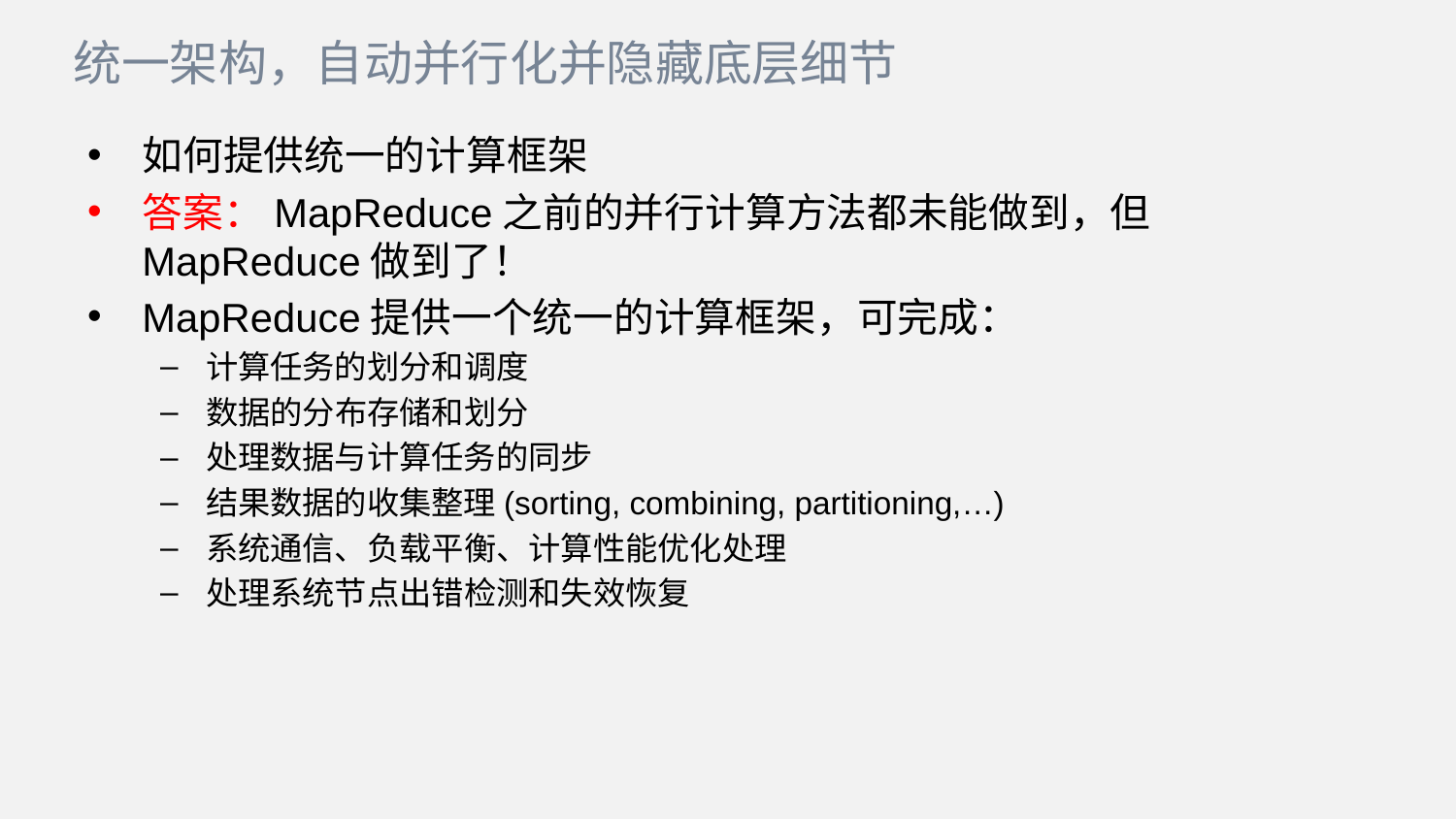

统一架构，自动并行化并隐藏底层细节
如何提供统一的计算框架
答案：MapReduce之前的并行计算方法都未能做到，但MapReduce做到了！
MapReduce提供一个统一的计算框架，可完成：
计算任务的划分和调度
数据的分布存储和划分
处理数据与计算任务的同步
结果数据的收集整理(sorting, combining, partitioning,…)
系统通信、负载平衡、计算性能优化处理
处理系统节点出错检测和失效恢复